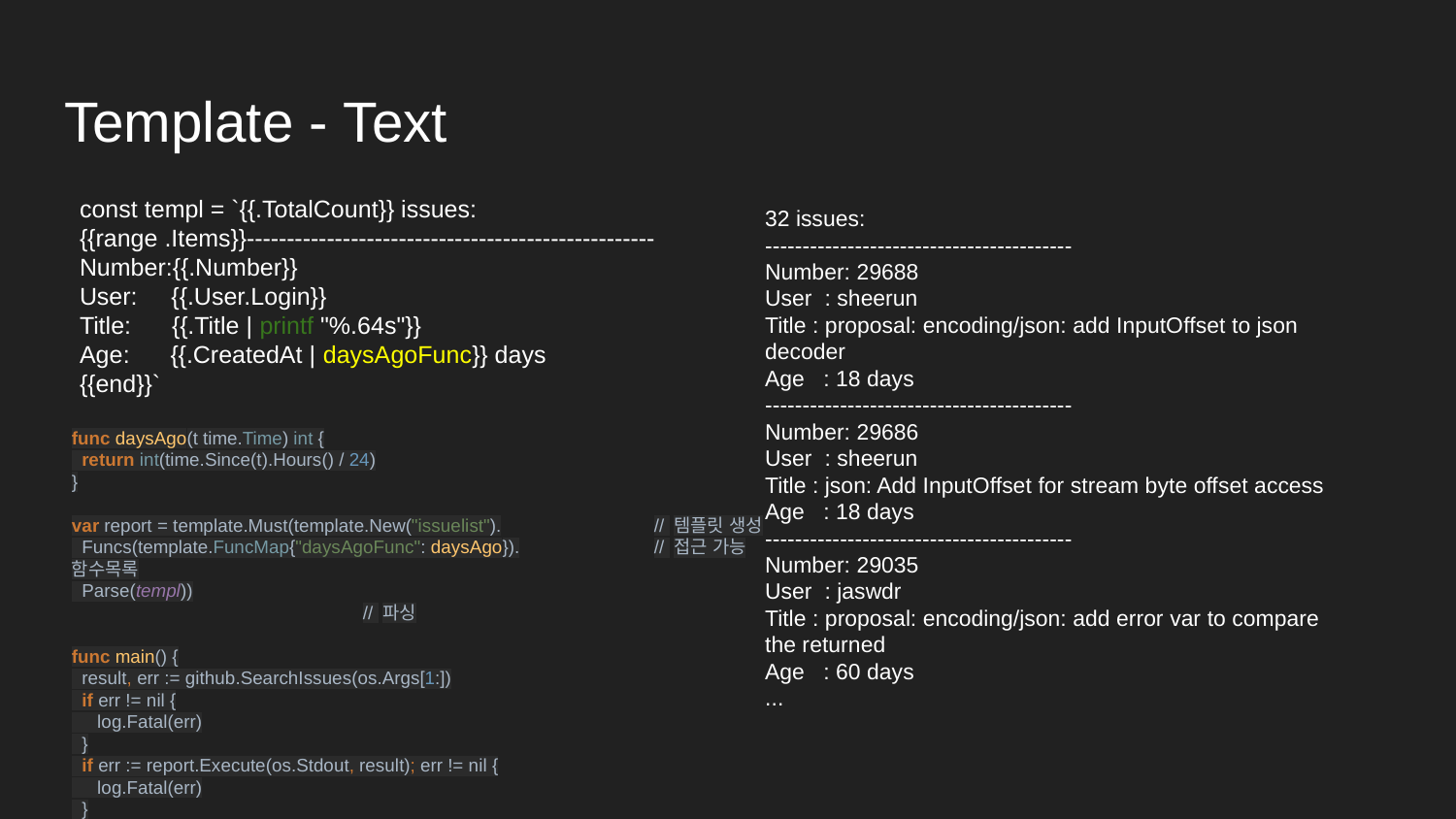

# Template - Text
const templ = `{{.TotalCount}} issues:
{{range .Items}}---------------------------------------------------
Number:{{.Number}}
User:     {{.User.Login}}
Title:      {{.Title | printf "%.64s"}}
Age:      {{.CreatedAt | daysAgoFunc}} days
{{end}}`

32 issues:
-----------------------------------------
Number: 29688
User  : sheerun
Title : proposal: encoding/json: add InputOffset to json decoder
Age   : 18 days
-----------------------------------------
Number: 29686
User  : sheerun
Title : json: Add InputOffset for stream byte offset access
Age   : 18 days
-----------------------------------------
Number: 29035
User  : jaswdr
Title : proposal: encoding/json: add error var to compare  the returned
Age   : 60 days
...

func daysAgo(t time.Time) int {
  return int(time.Since(t).Hours() / 24)
}

var report = template.Must(template.New("issuelist").		// 템플릿 생성
  Funcs(template.FuncMap{"daysAgoFunc": daysAgo}).	// 접근 가능 함수목록
  Parse(templ))						// 파싱

func main() {
  result, err := github.SearchIssues(os.Args[1:])
  if err != nil {
     log.Fatal(err)
  }
  if err := report.Execute(os.Stdout, result); err != nil {
     log.Fatal(err)
  }
}